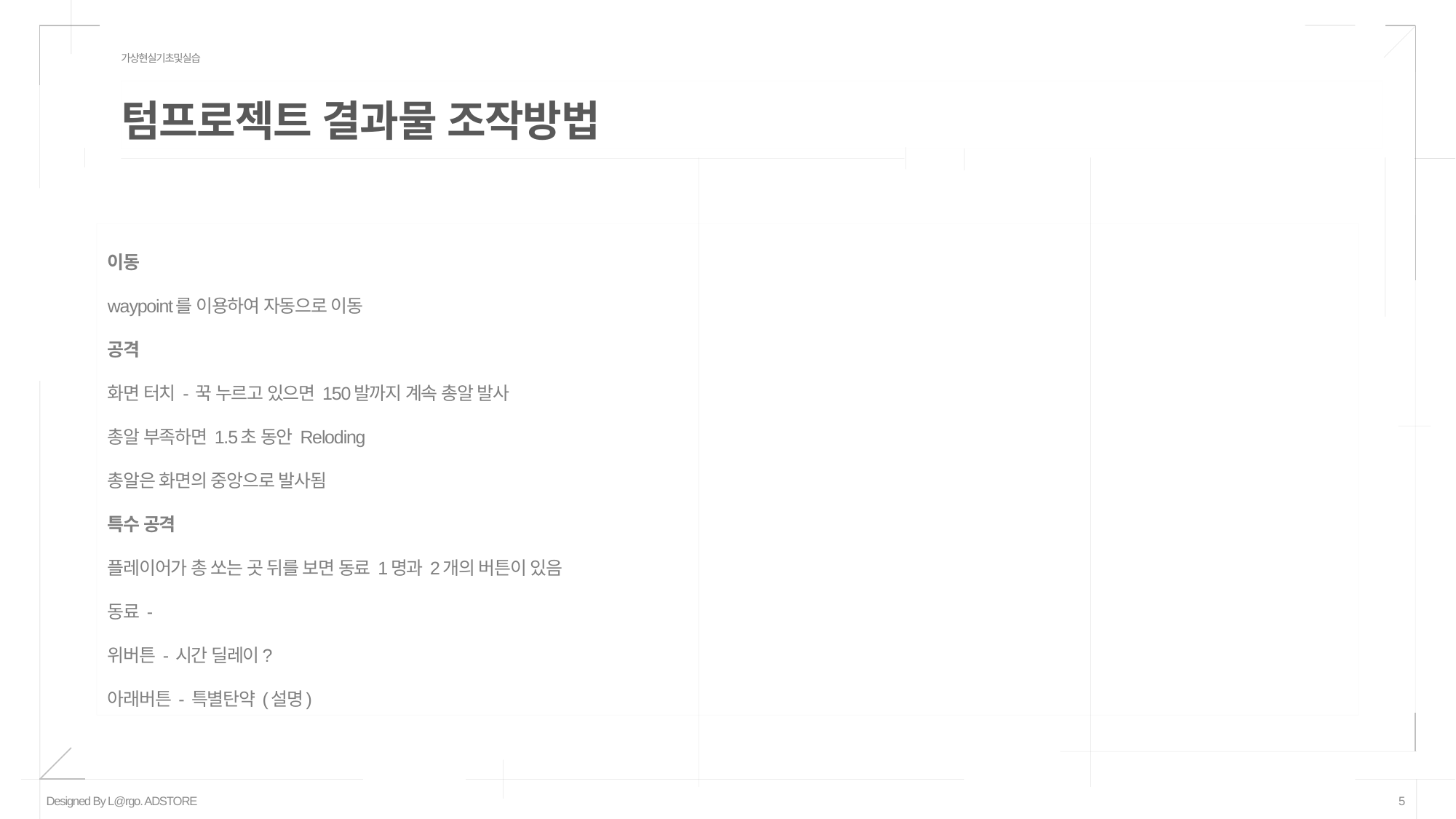

가상현실기초및실습
# 텀프로젝트 결과물 조작방법
이동
waypoint를 이용하여 자동으로 이동
공격
화면 터치 - 꾹 누르고 있으면 150발까지 계속 총알 발사
총알 부족하면 1.5초 동안 Reloding
총알은 화면의 중앙으로 발사됨
특수 공격
플레이어가 총 쏘는 곳 뒤를 보면 동료 1명과 2개의 버튼이 있음
동료 -
위버튼 - 시간 딜레이?
아래버튼 - 특별탄약 (설명)
Designed By L@rgo. ADSTORE
5